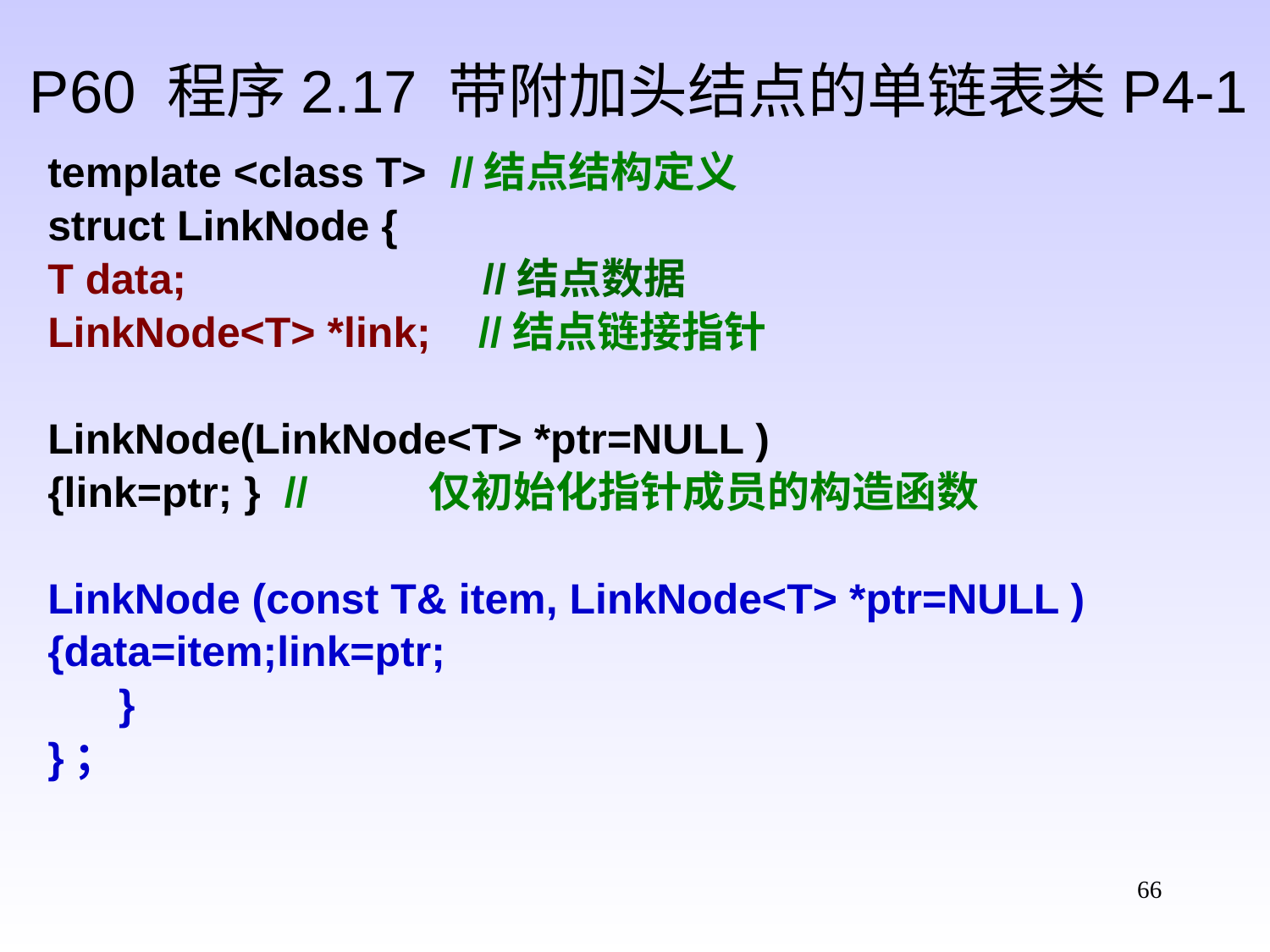

P60 程序2.17 带附加头结点的单链表类P4-1
template <class T>  //结点结构定义
struct LinkNode {
T data;                         //结点数据
LinkNode<T> *link;    //结点链接指针

LinkNode(LinkNode<T> *ptr=NULL )      	 	{link=ptr; }  //	仅初始化指针成员的构造函数

LinkNode (const T& item, LinkNode<T> *ptr=NULL ) {data=item;link=ptr;
      }
}；
66